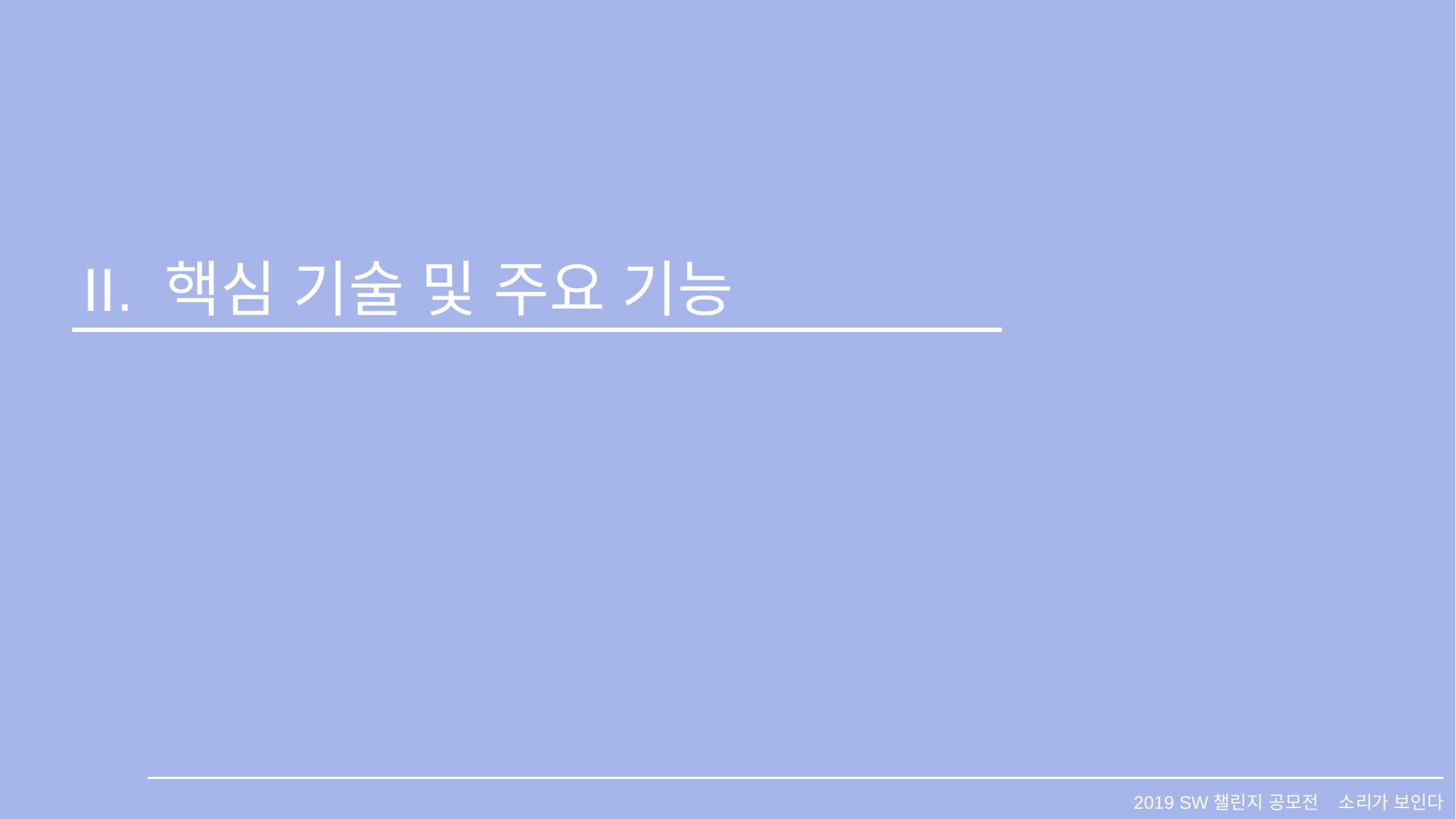

II. 핵심 기술 및 주요 기능
2019 SW챌린지 공모전    소리가 보인다